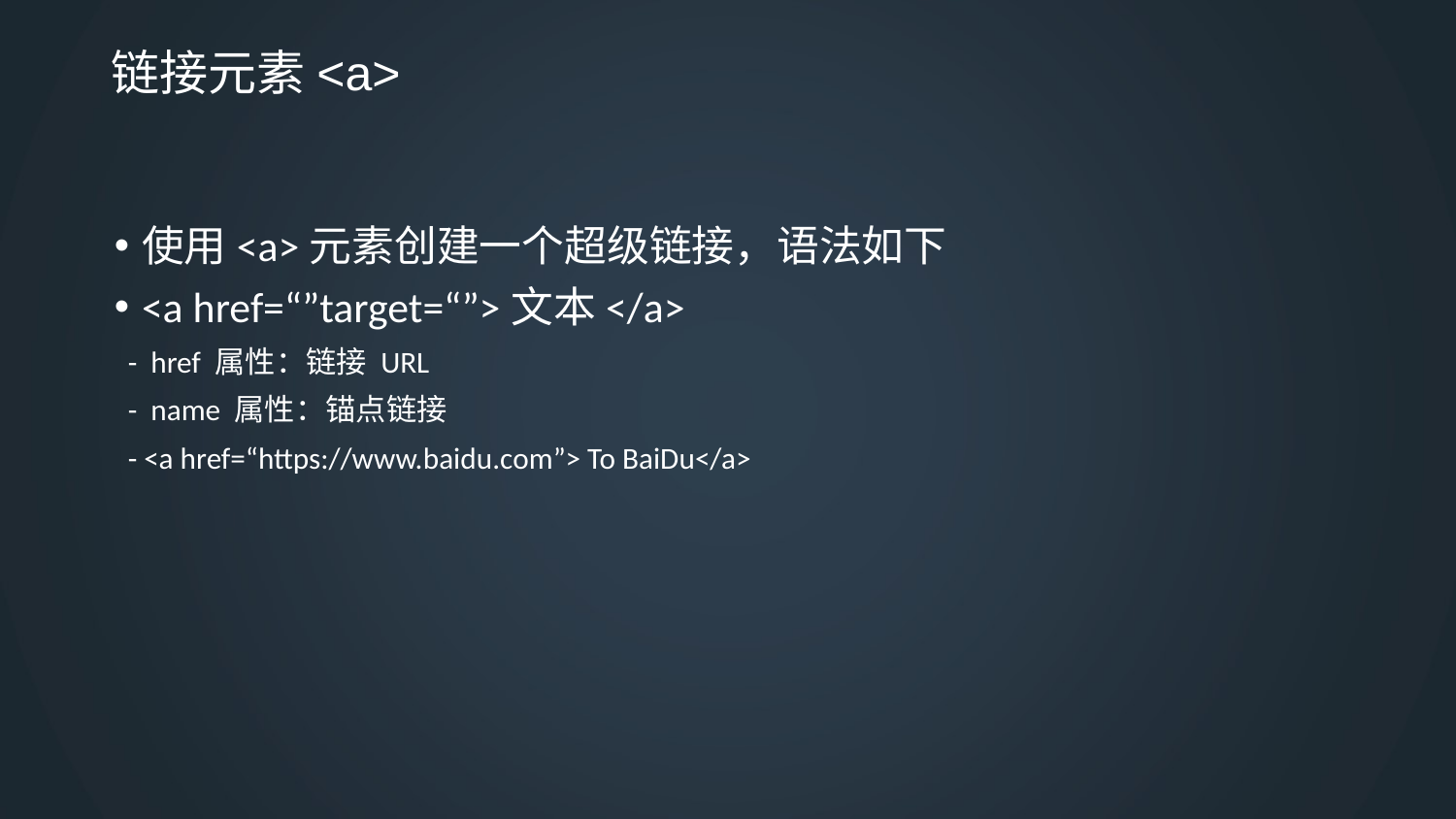

# 链接元素<a>
使用<a>元素创建一个超级链接，语法如下
<a href=“”target=“”>文本</a>
  -  href 属性：链接 URL
  -  name 属性：锚点链接
  - <a href=“https://www.baidu.com”> To BaiDu</a>